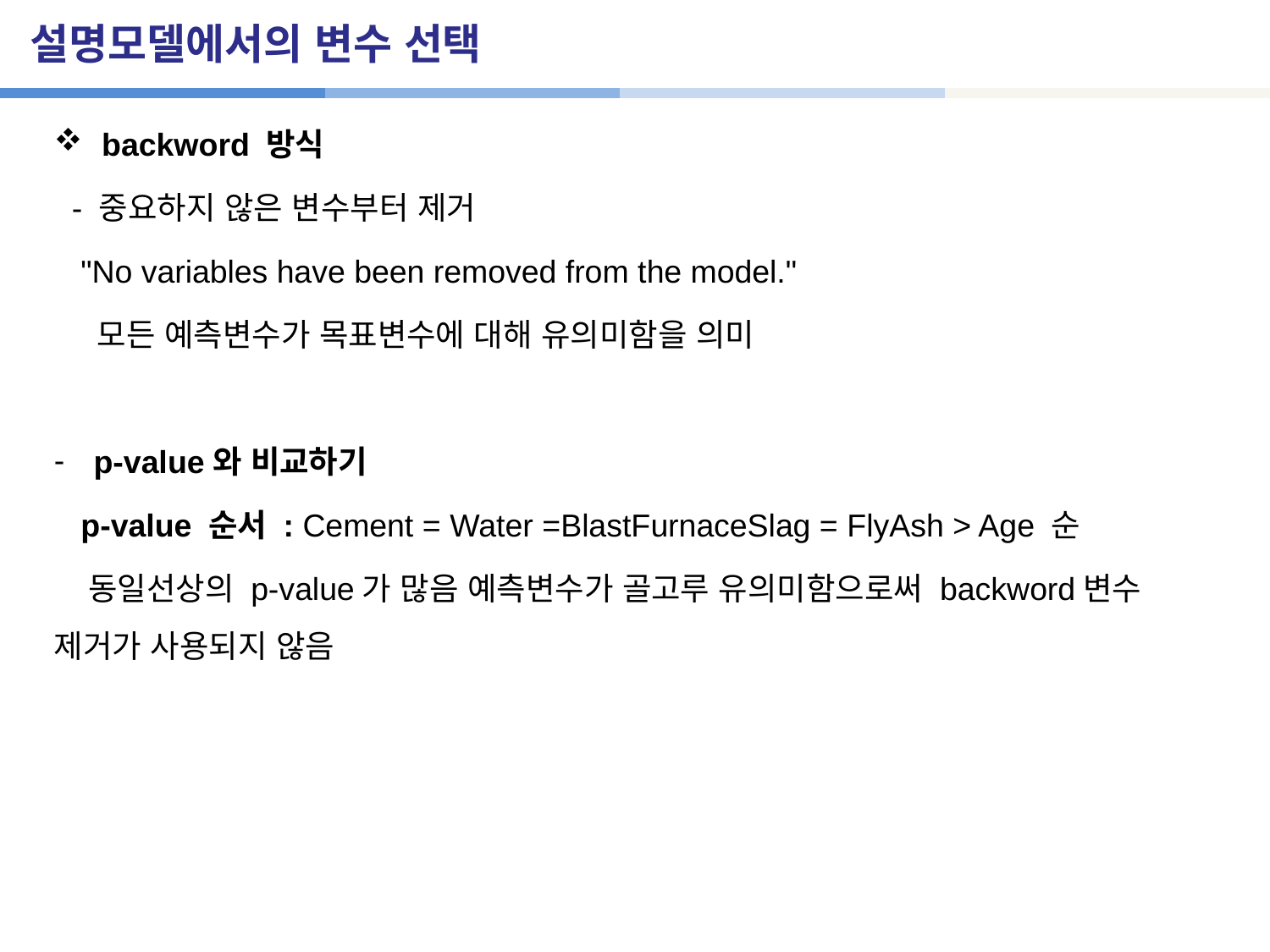

# 설명모델에서의 변수 선택
backword 방식
  - 중요하지 않은 변수부터 제거
   "No variables have been removed from the model."
    모든 예측변수가 목표변수에 대해 유의미함을 의미

p-value와 비교하기
   p-value 순서 : Cement = Water =BlastFurnaceSlag = FlyAsh > Age 순
   동일선상의 p-value가 많음 예측변수가 골고루 유의미함으로써 backword변수 제거가 사용되지 않음